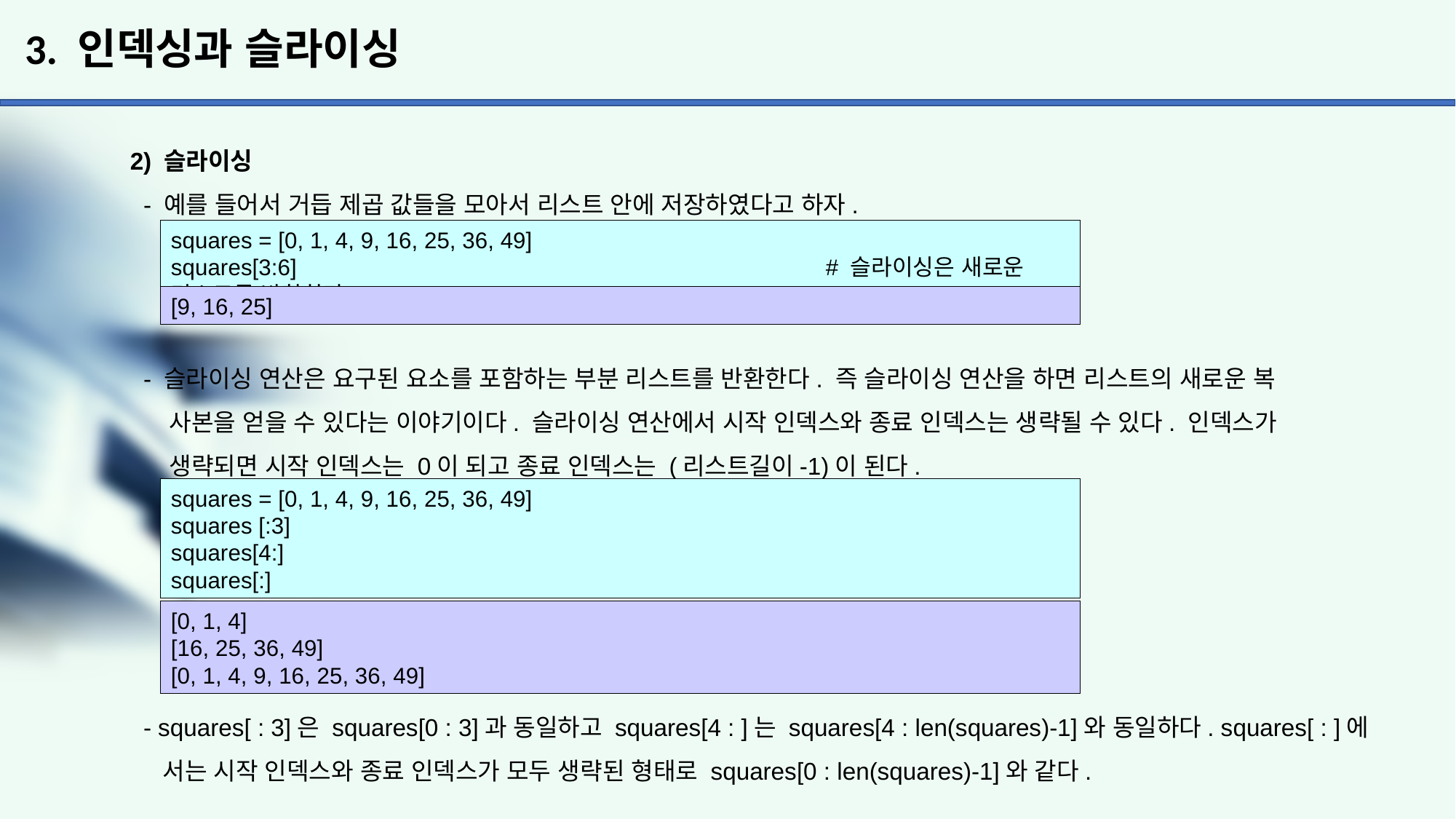

# 3. 인덱싱과 슬라이싱
2) 슬라이싱
  - 예를 들어서 거듭 제곱 값들을 모아서 리스트 안에 저장하였다고 하자.

  - 슬라이싱 연산은 요구된 요소를 포함하는 부분 리스트를 반환한다. 즉 슬라이싱 연산을 하면 리스트의 새로운 복
     사본을 얻을 수 있다는 이야기이다. 슬라이싱 연산에서 시작 인덱스와 종료 인덱스는 생략될 수 있다. 인덱스가
     생략되면 시작 인덱스는 0이 되고 종료 인덱스는 (리스트길이-1)이 된다.

  - squares[ : 3]은 squares[0 : 3]과 동일하고 squares[4 : ]는 squares[4 : len(squares)-1]와 동일하다. squares[ : ]에
    서는 시작 인덱스와 종료 인덱스가 모두 생략된 형태로 squares[0 : len(squares)-1]와 같다.
squares = [0, 1, 4, 9, 16, 25, 36, 49]
squares[3:6]  					# 슬라이싱은 새로운 리스트를 반환한다.
[9, 16, 25]
squares = [0, 1, 4, 9, 16, 25, 36, 49]
squares [:3]
squares[4:]
squares[:]
[0, 1, 4]
[16, 25, 36, 49]
[0, 1, 4, 9, 16, 25, 36, 49]